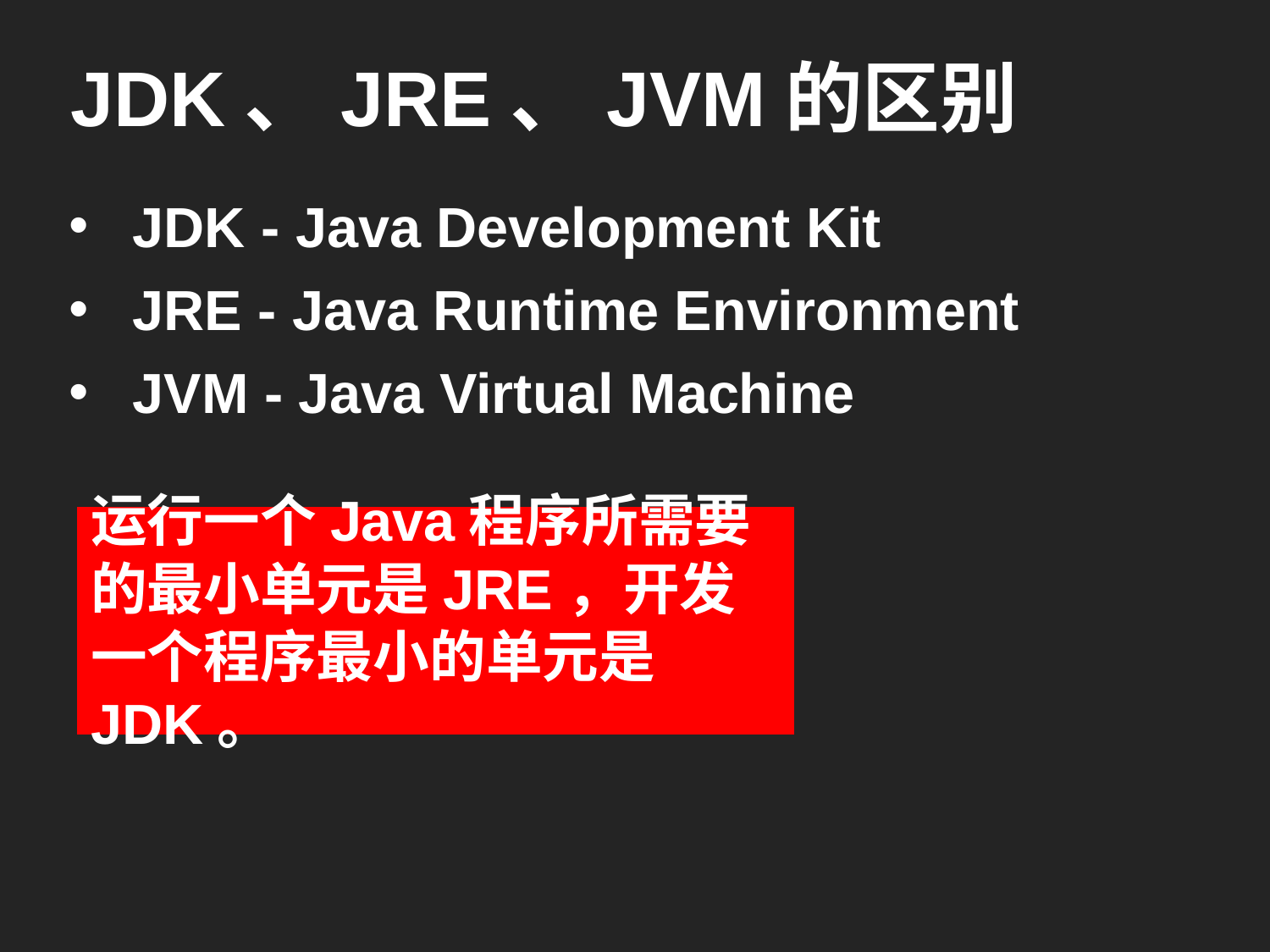

# JDK、JRE、JVM的区别
JDK - Java Development Kit
JRE - Java Runtime Environment
JVM - Java Virtual Machine
运行一个Java程序所需要的最小单元是JRE，开发一个程序最小的单元是JDK。